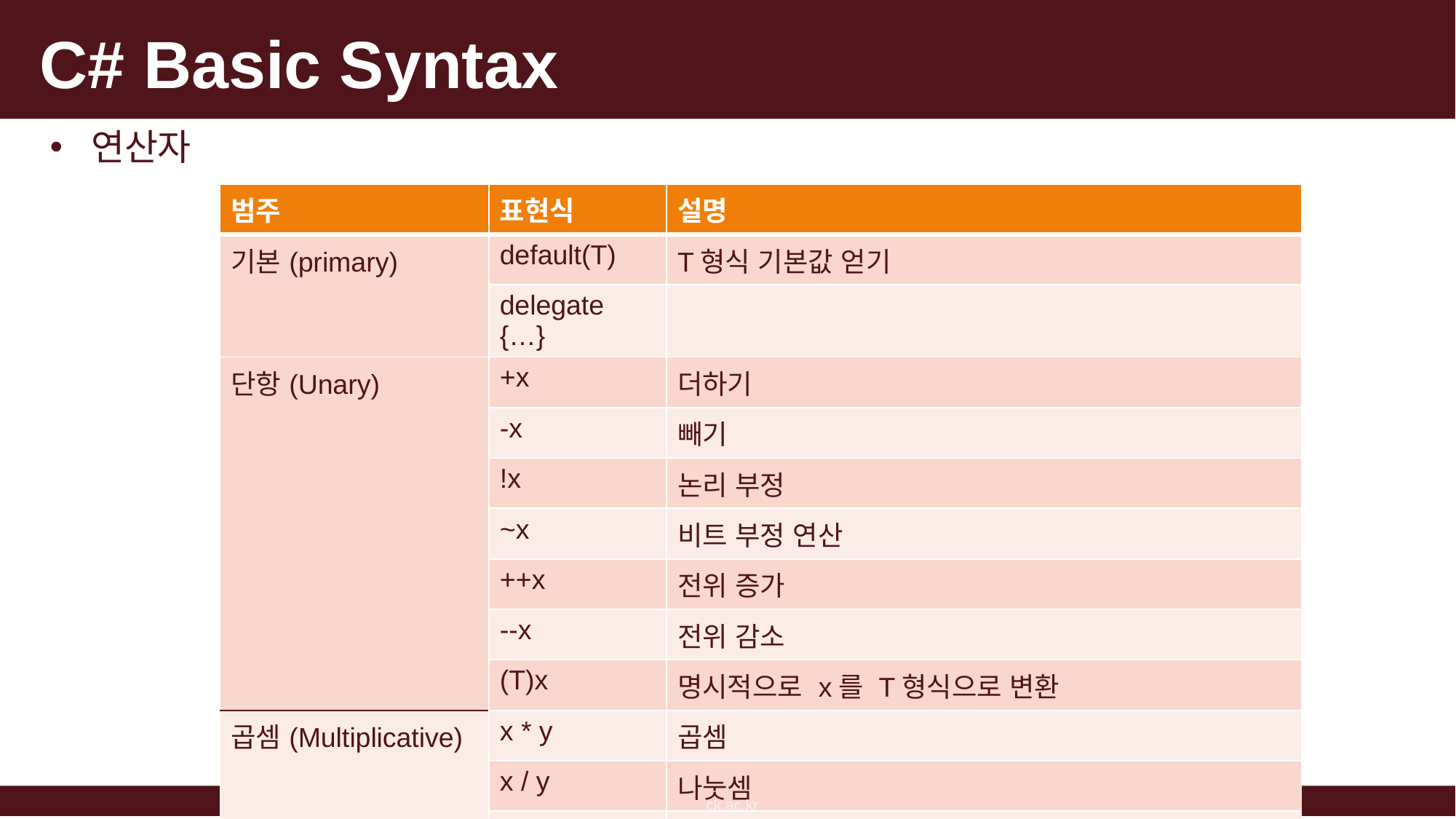

# C# Basic Syntax
연산자
| 범주 | 표현식 | 설명 |
| --- | --- | --- |
| 기본(primary) | default(T) | T형식 기본값 얻기 |
|  | delegate {…} |  |
| 단항(Unary) | +x | 더하기 |
|  | -x | 빼기 |
|  | !x | 논리 부정 |
|  | ~x | 비트 부정 연산 |
|  | ++x | 전위 증가 |
|  | --x | 전위 감소 |
|  | (T)x | 명시적으로 x를 T형식으로 변환 |
| 곱셈(Multiplicative) | x \* y | 곱셈 |
|  | x / y | 나눗셈 |
|  | x % y | 나머지 |
ck.ac.kr